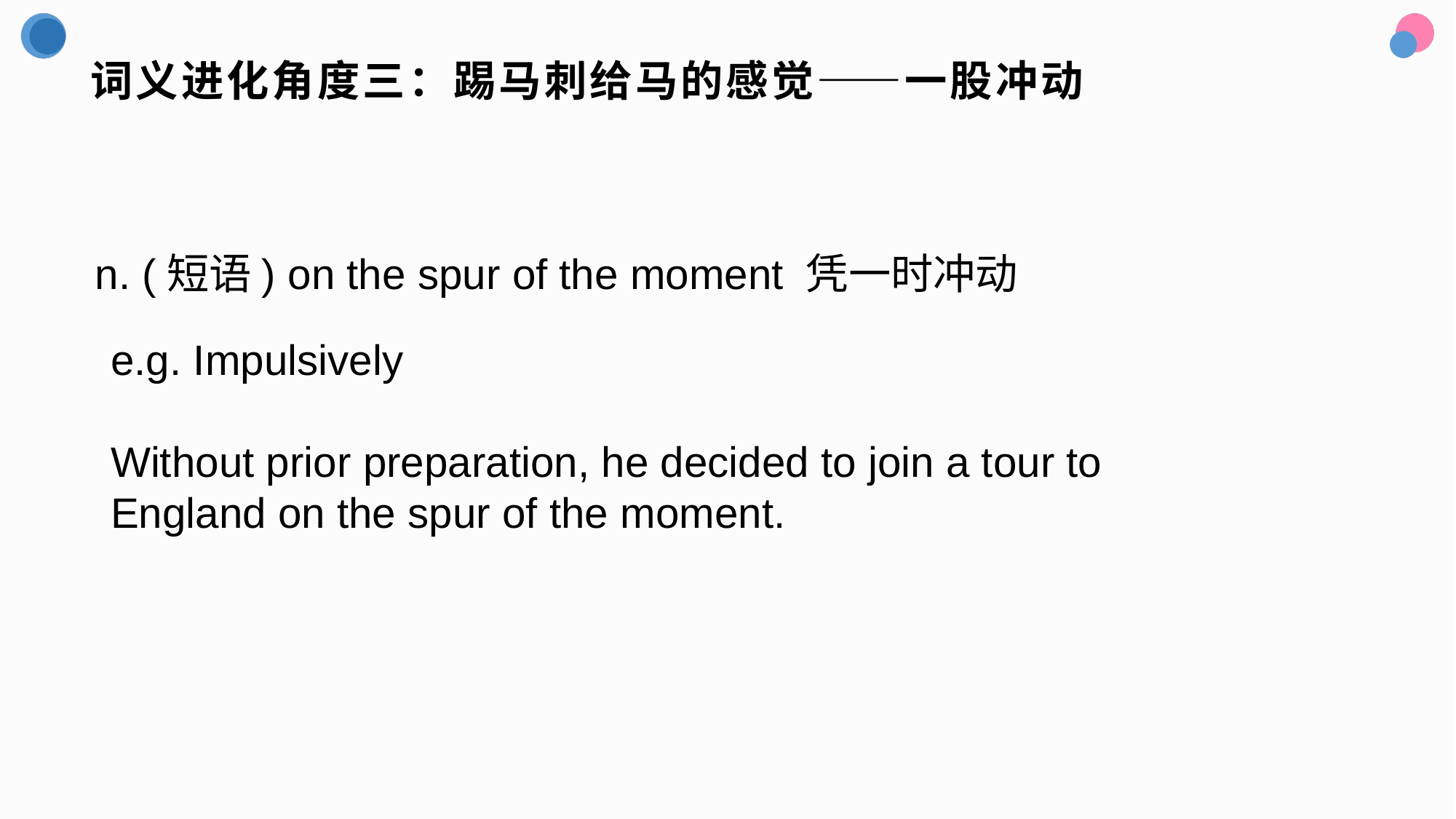

# 词义进化角度三：踢马刺给马的感觉——一股冲动
n. (短语) on the spur of the moment 凭一时冲动
e.g. Impulsively

Without prior preparation, he decided to join a tour to England on the spur of the moment.